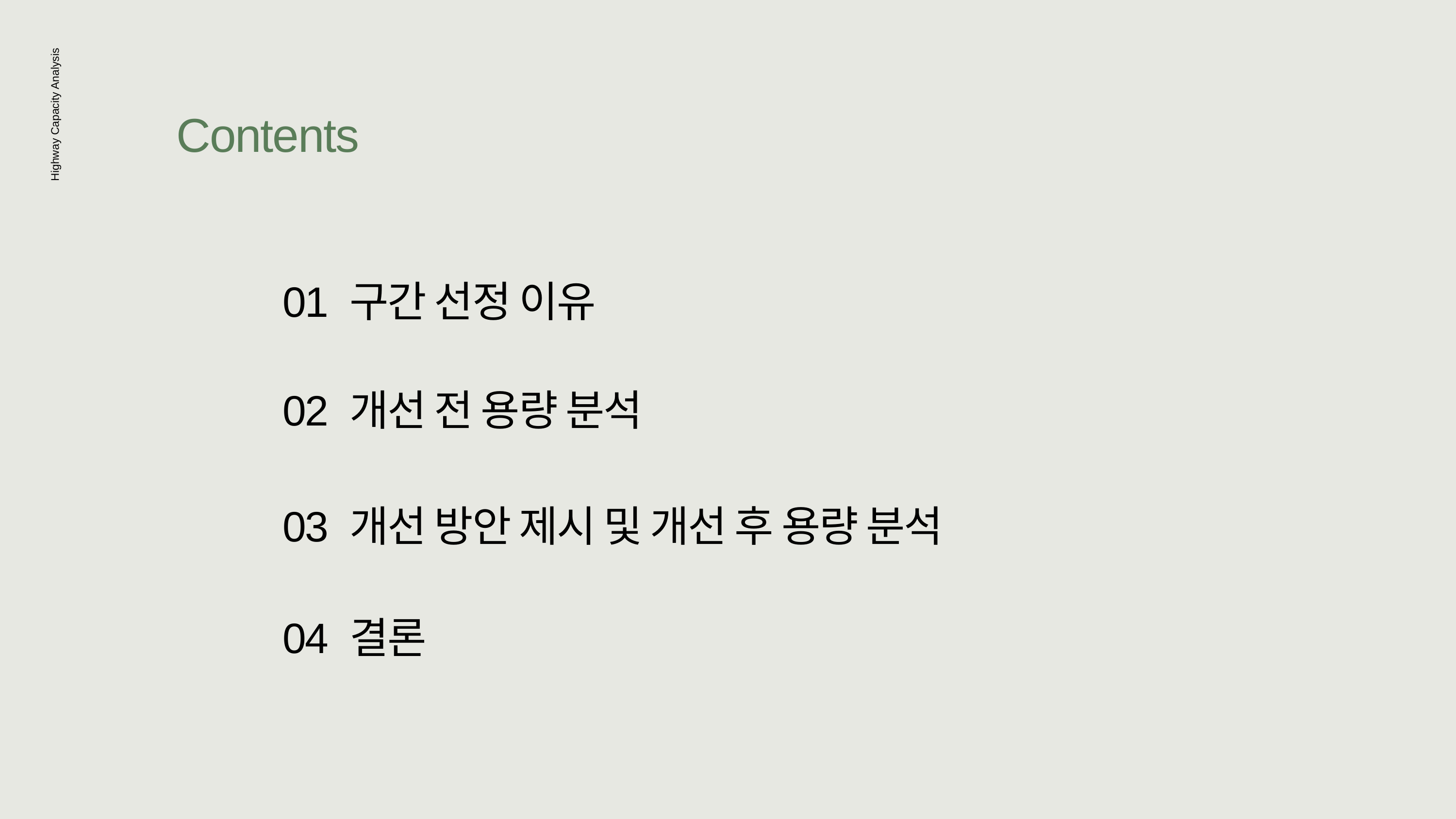

Contents
Highway Capacity Analysis
01 구간 선정 이유
02 개선 전 용량 분석
03 개선 방안 제시 및 개선 후 용량 분석
04 결론